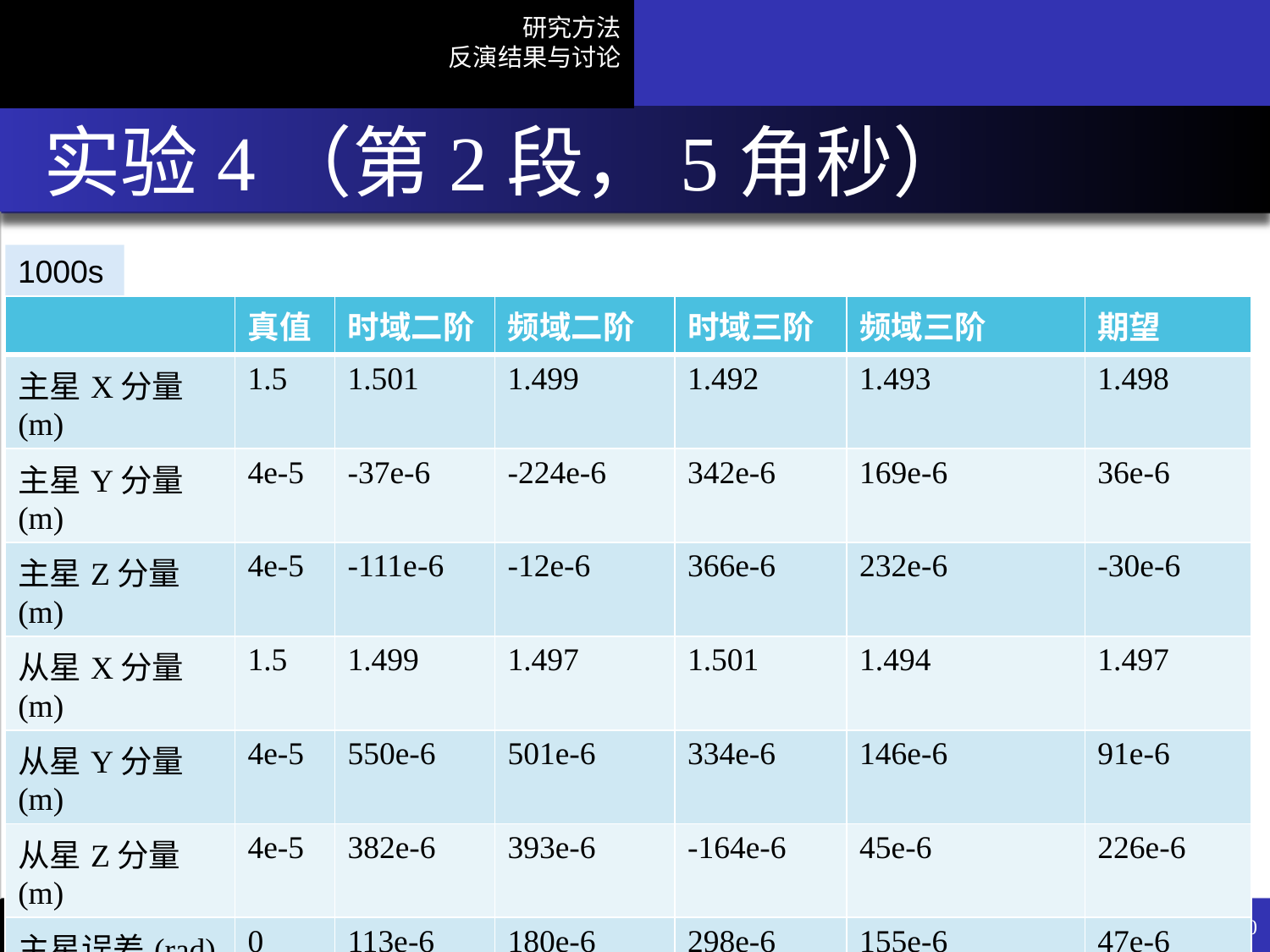

# 实验4（第2段，5角秒）
1000s
|  | 真值 | 时域二阶 | 频域二阶 | 时域三阶 | 频域三阶 | 期望 |
| --- | --- | --- | --- | --- | --- | --- |
| 主星X分量(m) | 1.5 | 1.501 | 1.499 | 1.492 | 1.493 | 1.498 |
| 主星Y分量(m) | 4e-5 | -37e-6 | -224e-6 | 342e-6 | 169e-6 | 36e-6 |
| 主星Z分量(m) | 4e-5 | -111e-6 | -12e-6 | 366e-6 | 232e-6 | -30e-6 |
| 从星X分量(m) | 1.5 | 1.499 | 1.497 | 1.501 | 1.494 | 1.497 |
| 从星Y分量(m) | 4e-5 | 550e-6 | 501e-6 | 334e-6 | 146e-6 | 91e-6 |
| 从星Z分量(m) | 4e-5 | 382e-6 | 393e-6 | -164e-6 | 45e-6 | 226e-6 |
| 主星误差(rad) | 0 | 113e-6 | 180e-6 | 298e-6 | 155e-6 | 47e-6 |
| 从星误差(rad) | 0 | 410e-6 | 388e-6 | 238e-6 | 71e-6 | 129e-6 |
| 主星是否达标 | Yes | Yes | Yes | Yes | Yes | Yes |
| 从星是否达标 | Yes | Yes | No | Yes | yes | yes |
低低卫卫跟踪重力卫星相位中心矢量反演
50